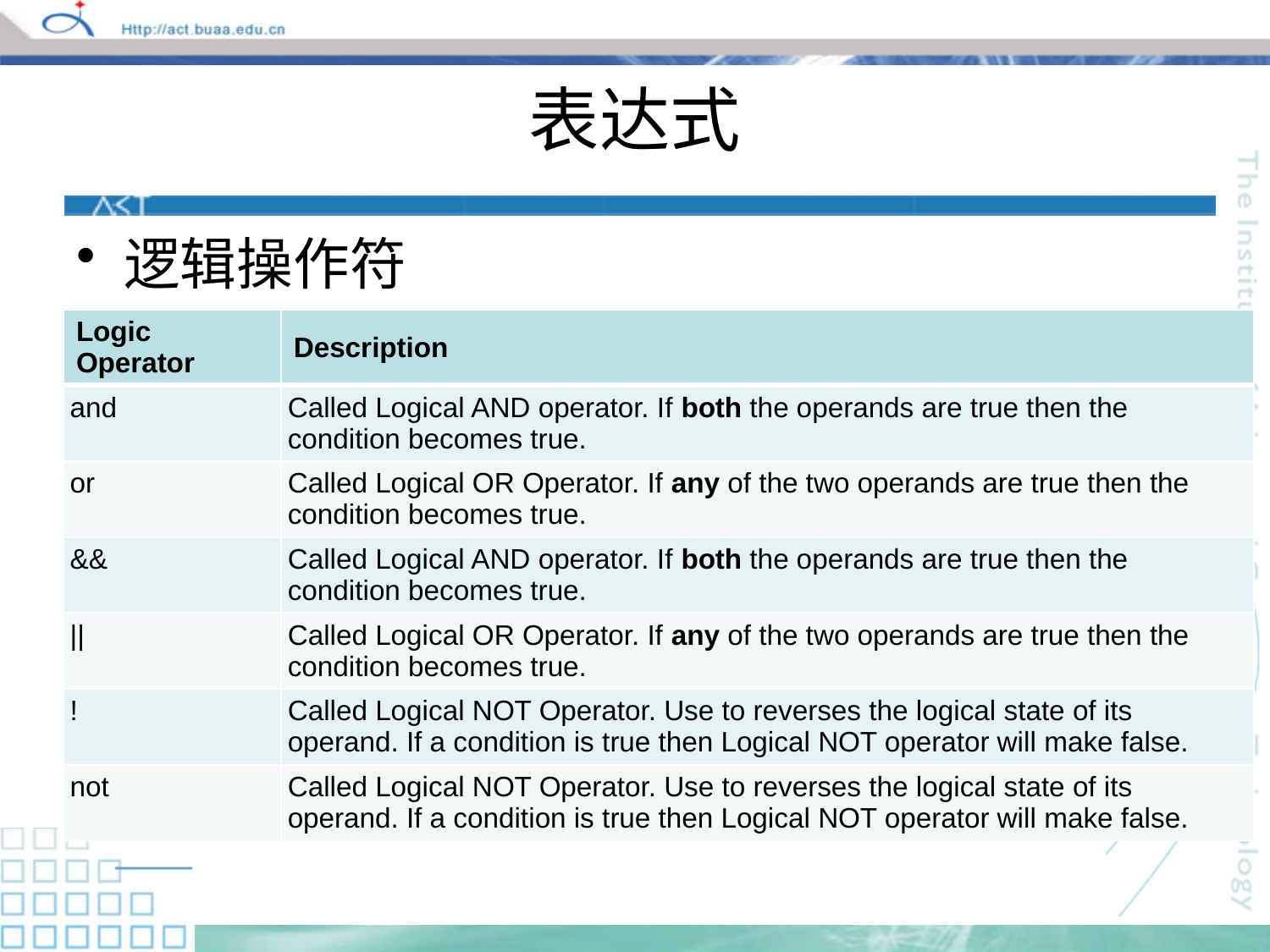

# 表达式
逻辑操作符
| Logic Operator | Description |
| --- | --- |
| and | Called Logical AND operator. If both the operands are true then the condition becomes true. |
| or | Called Logical OR Operator. If any of the two operands are true then the condition becomes true. |
| && | Called Logical AND operator. If both the operands are true then the condition becomes true. |
| || | Called Logical OR Operator. If any of the two operands are true then the condition becomes true. |
| ! | Called Logical NOT Operator. Use to reverses the logical state of its operand. If a condition is true then Logical NOT operator will make false. |
| not | Called Logical NOT Operator. Use to reverses the logical state of its operand. If a condition is true then Logical NOT operator will make false. |